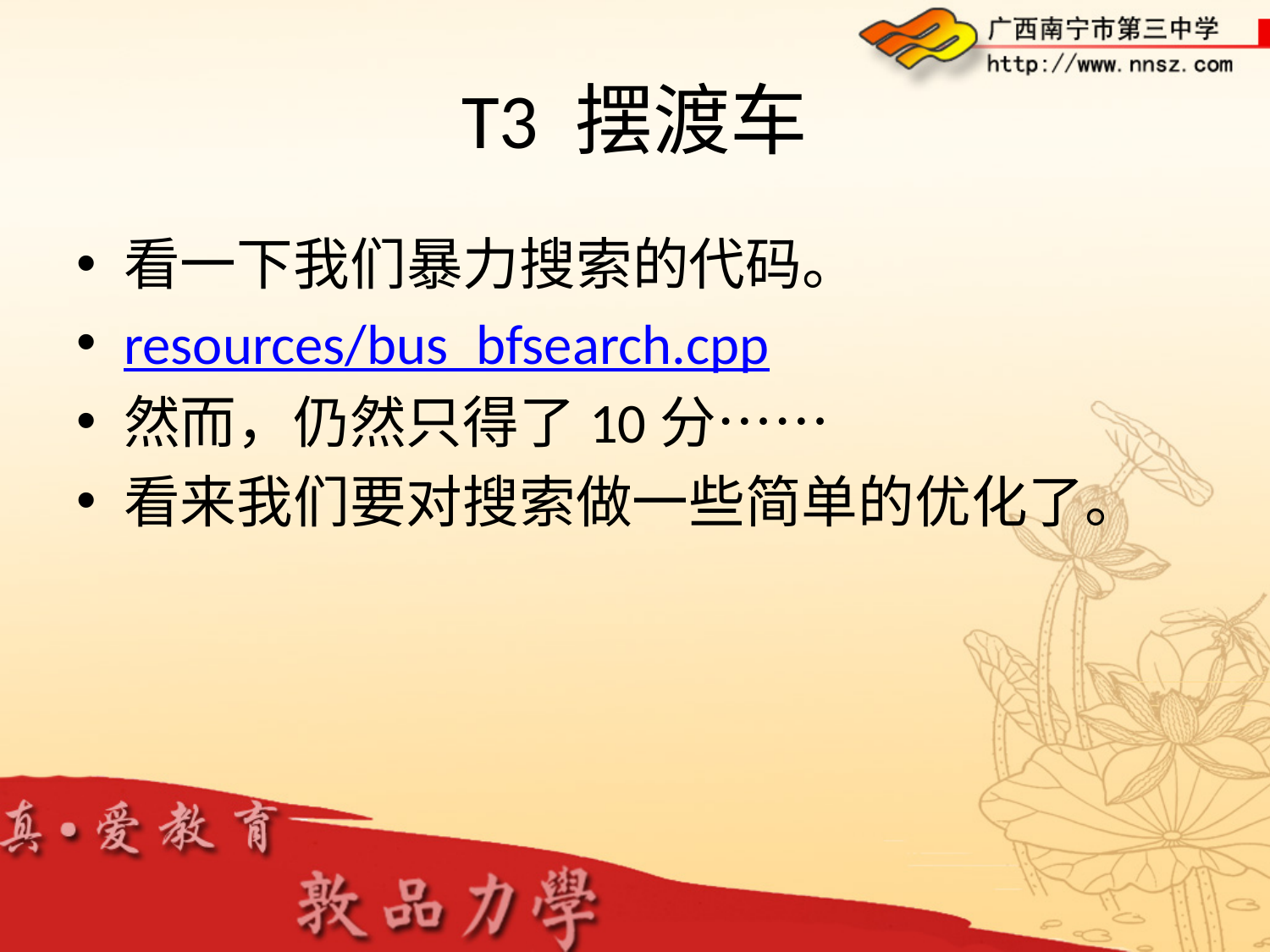

# T3 摆渡车
看一下我们暴力搜索的代码。
resources/bus_bfsearch.cpp
然而，仍然只得了10分……
看来我们要对搜索做一些简单的优化了。